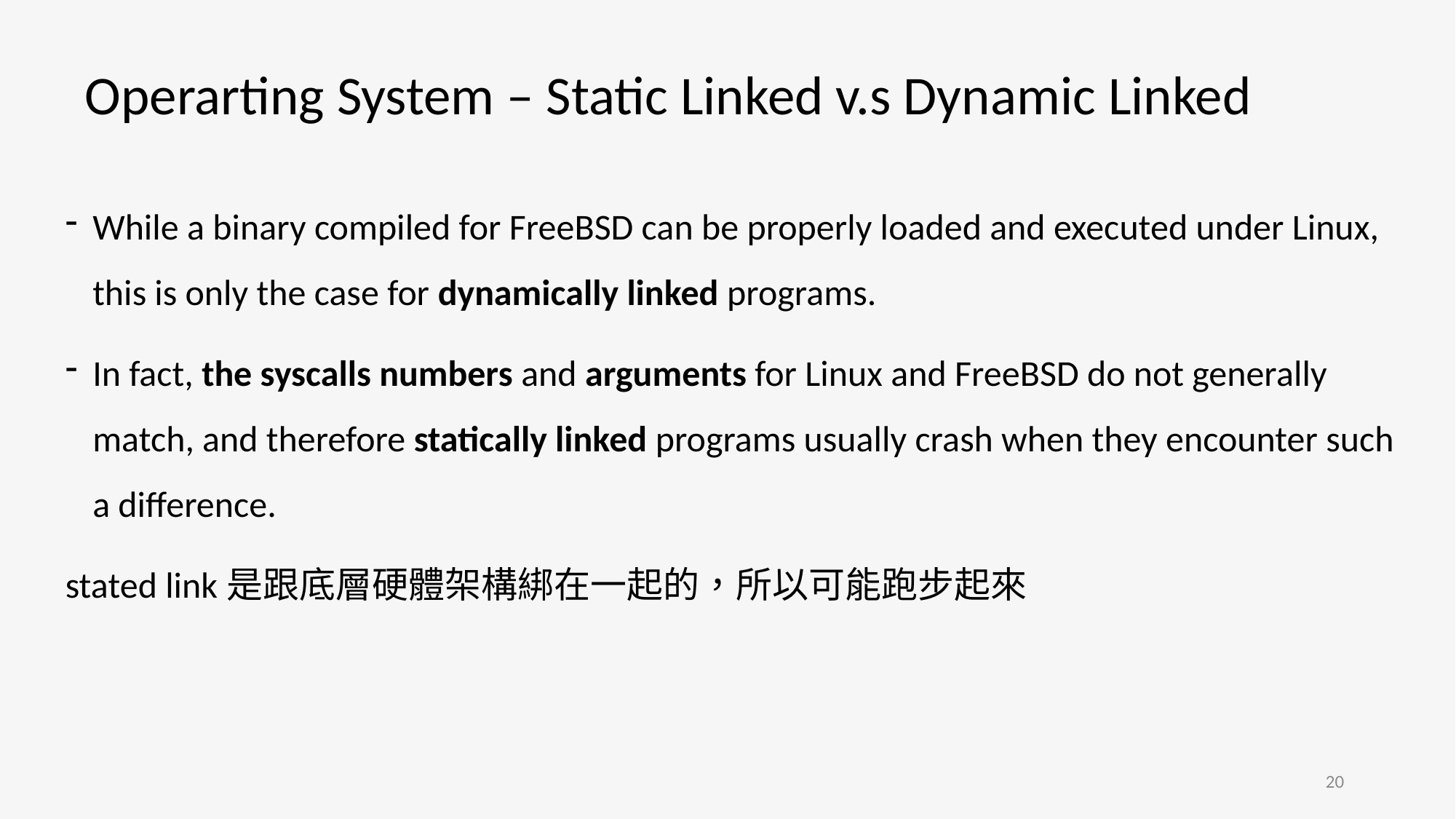

# Operarting System – Static Linked v.s Dynamic Linked
While a binary compiled for FreeBSD can be properly loaded and executed under Linux, this is only the case for dynamically linked programs.
In fact, the syscalls numbers and arguments for Linux and FreeBSD do not generally match, and therefore statically linked programs usually crash when they encounter such a difference.
stated link是跟底層硬體架構綁在一起的，所以可能跑步起來
20